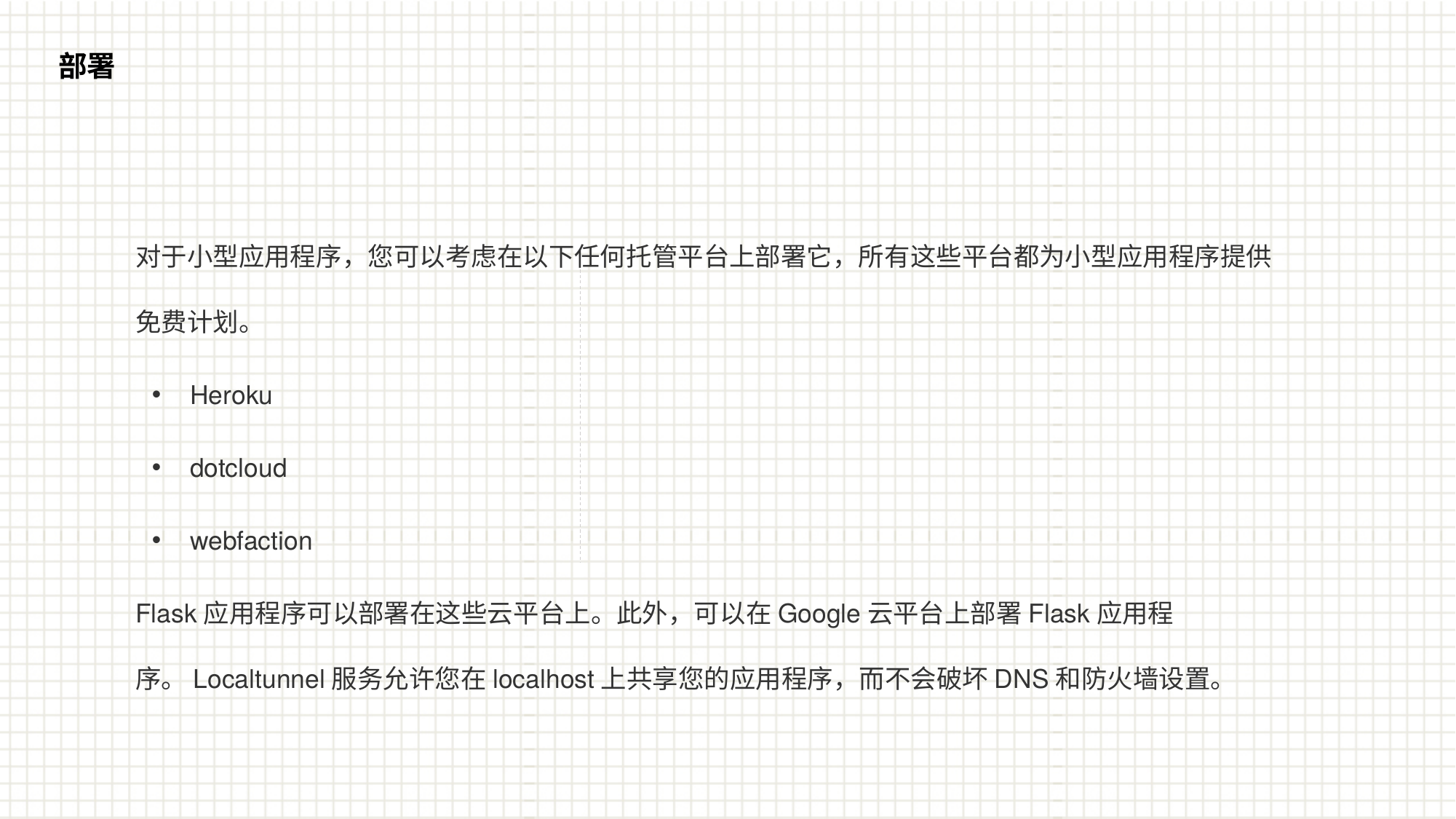

部署
对于小型应用程序，您可以考虑在以下任何托管平台上部署它，所有这些平台都为小型应用程序提供免费计划。
Heroku
dotcloud
webfaction
Flask应用程序可以部署在这些云平台上。此外，可以在Google云平台上部署Flask应用程序。Localtunnel服务允许您在localhost上共享您的应用程序，而不会破坏DNS和防火墙设置。